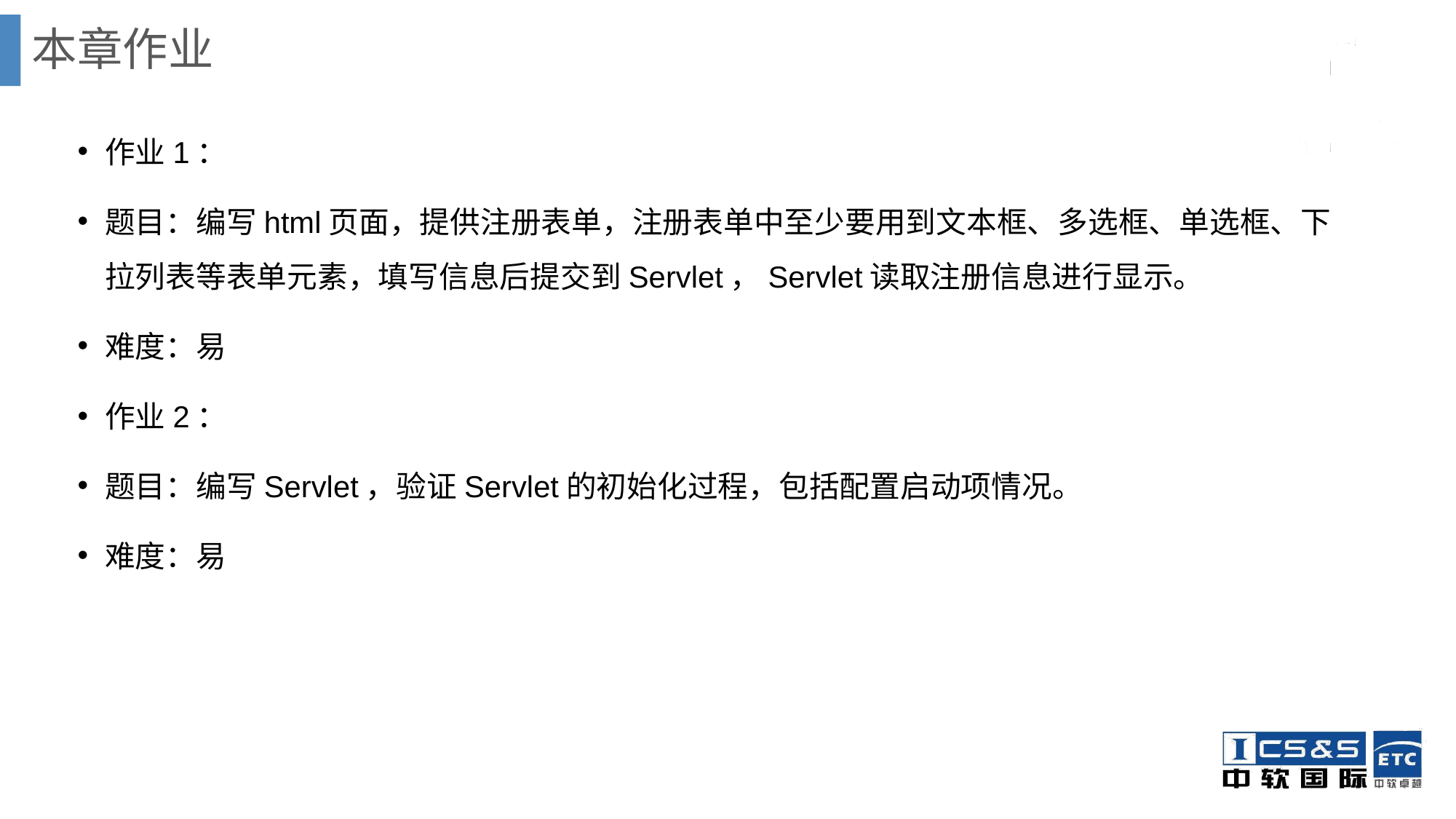

# 本章作业
作业1：
题目：编写html页面，提供注册表单，注册表单中至少要用到文本框、多选框、单选框、下拉列表等表单元素，填写信息后提交到Servlet，Servlet读取注册信息进行显示。
难度：易
作业2：
题目：编写Servlet，验证Servlet的初始化过程，包括配置启动项情况。
难度：易